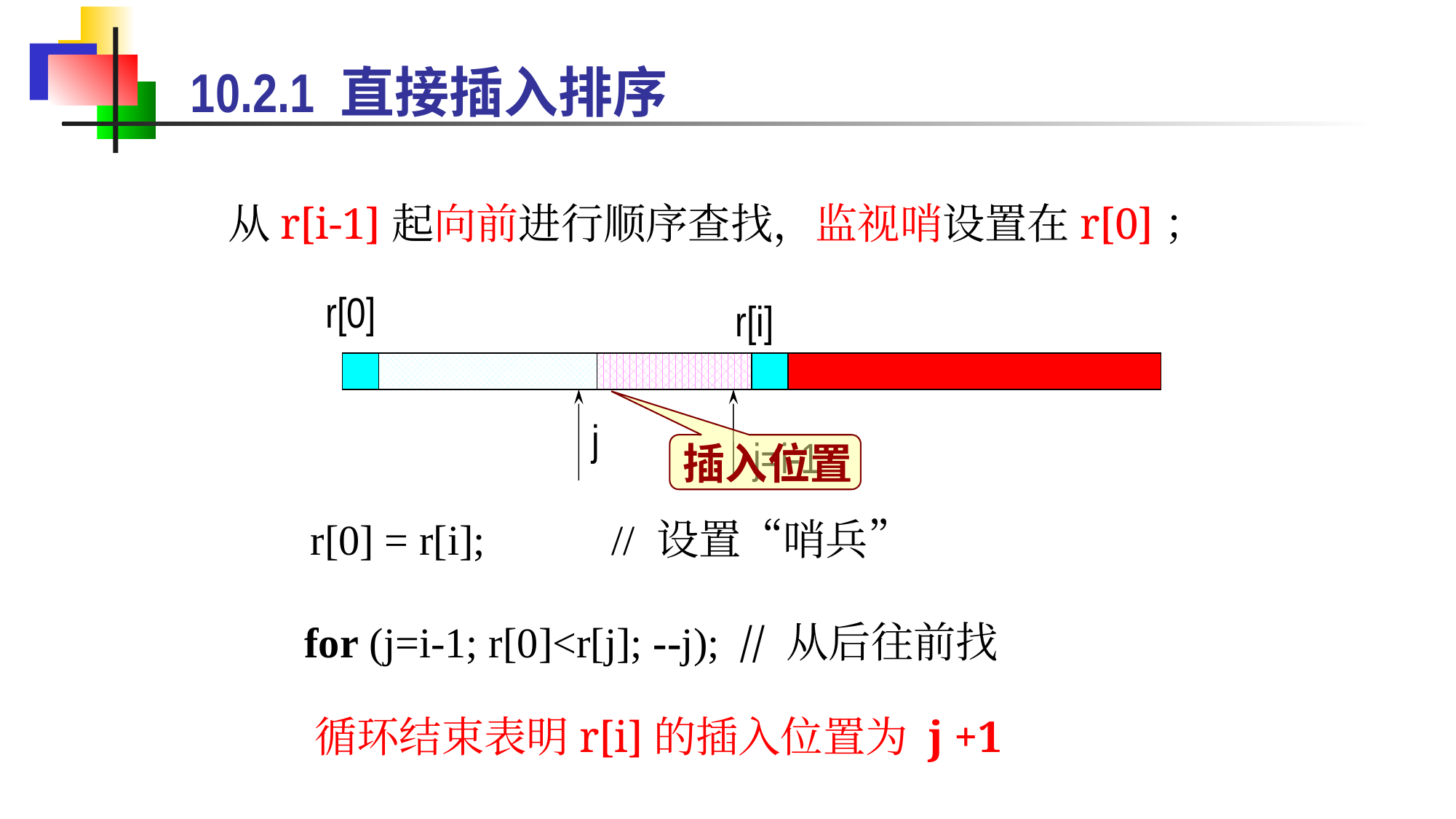

10.2.1 直接插入排序
从r[i-1]起向前进行顺序查找，监视哨设置在r[0]；
r[0]
r[i]

j
j=i-1
插入位置
r[0] = r[i];            // 设置“哨兵”
for (j=i-1; r[0]<r[j]; --j);  // 从后往前找
循环结束表明r[i]的插入位置为 j +1